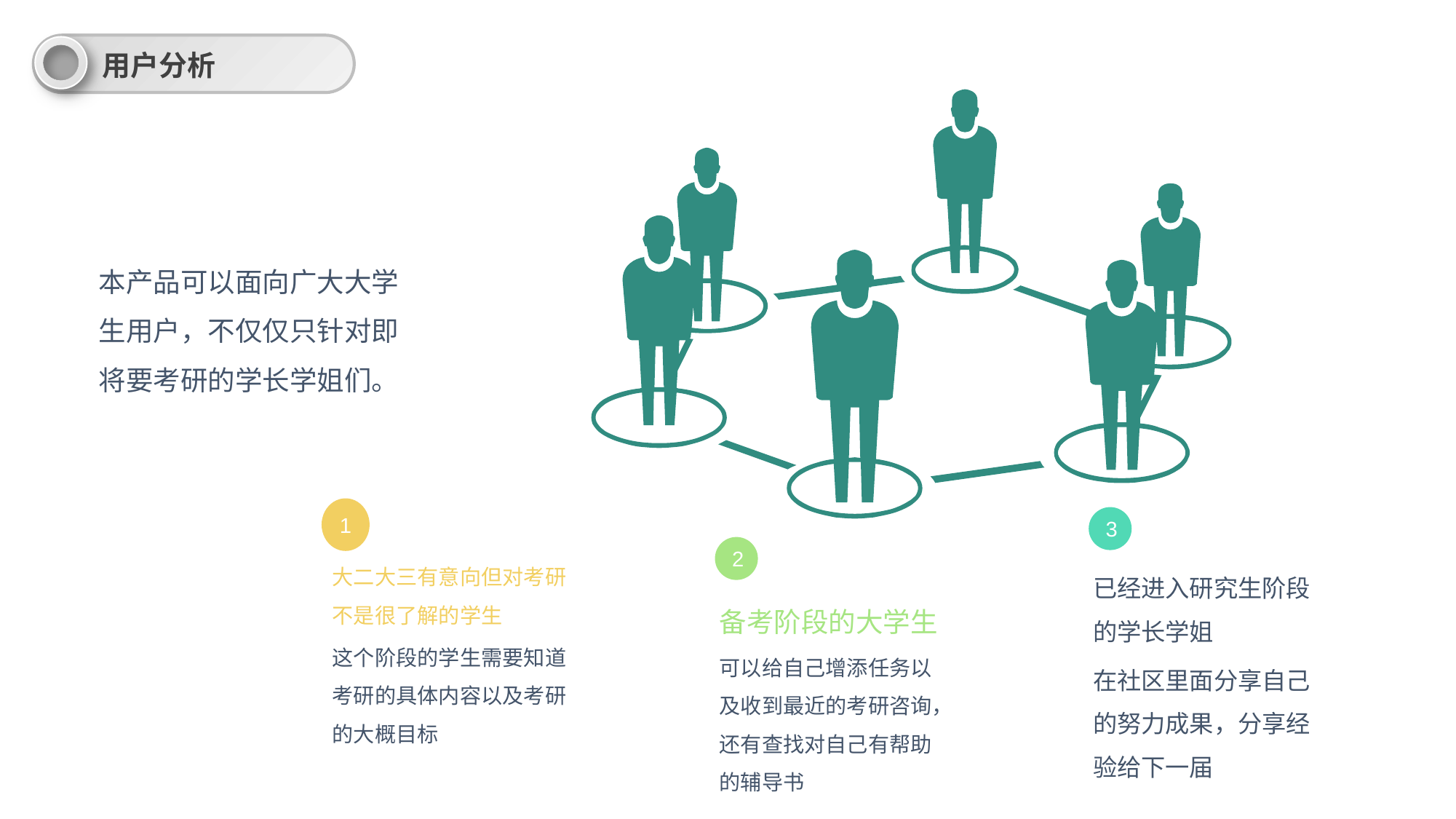

用户分析

#
本产品可以面向广大大学生用户，不仅仅只针对即将要考研的学长学姐们。
1
大二大三有意向但对考研不是很了解的学生
这个阶段的学生需要知道考研的具体内容以及考研的大概目标
3
已经进入研究生阶段的学长学姐
在社区里面分享自己的努力成果，分享经验给下一届
2
备考阶段的大学生
可以给自己增添任务以及收到最近的考研咨询，还有查找对自己有帮助的辅导书